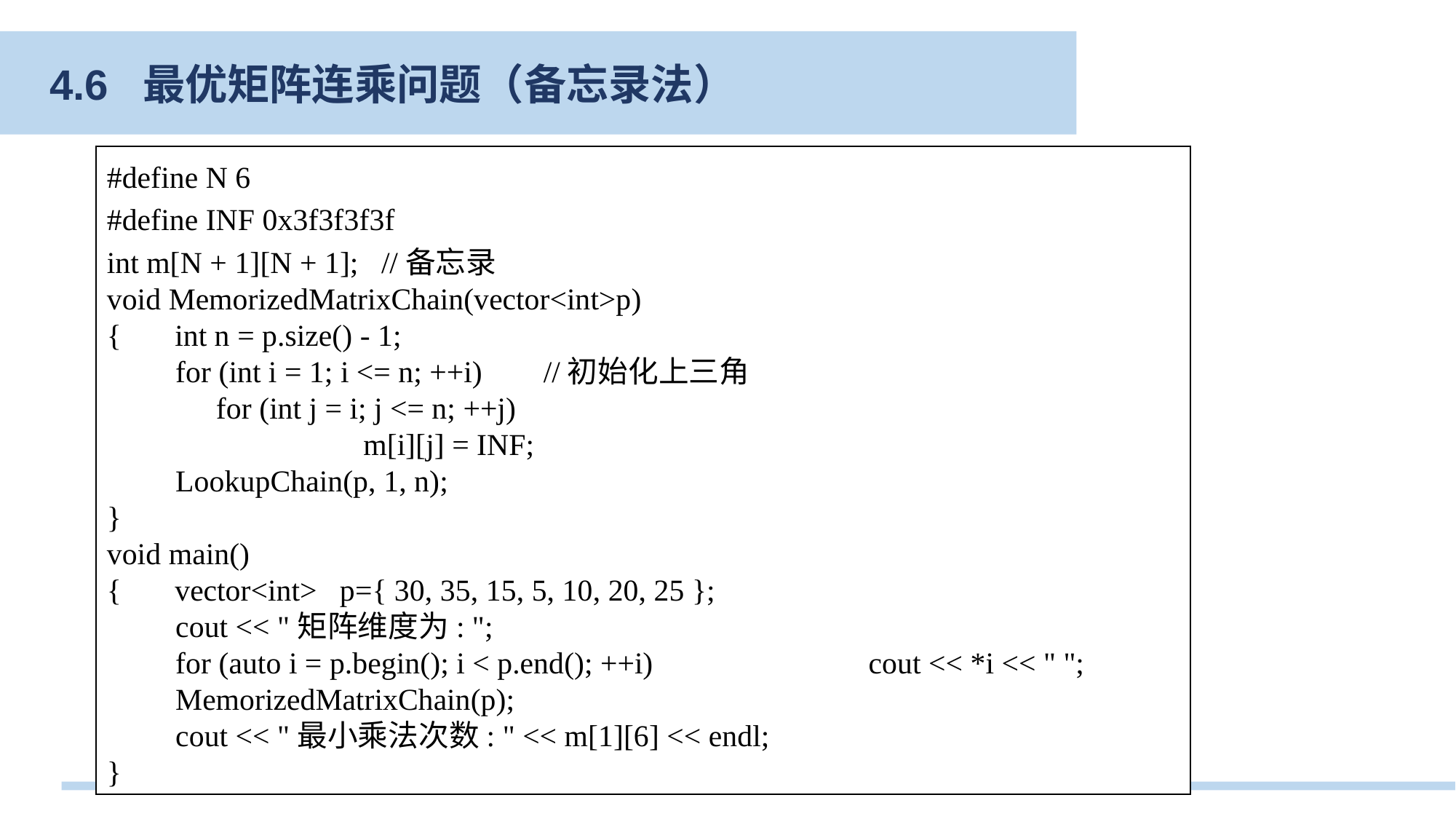

4.6  最优矩阵连乘问题（备忘录法）
#define N 6
#define INF 0x3f3f3f3f
int m[N + 1][N + 1];   //备忘录
void MemorizedMatrixChain(vector<int>p)
{       int n = p.size() - 1;
         for (int i = 1; i <= n; ++i)	//初始化上三角
          	for (int j = i; j <= n; ++j)
		     m[i][j] = INF;
         LookupChain(p, 1, n);
}
void main()
{       vector<int>   p={ 30, 35, 15, 5, 10, 20, 25 };
         cout << "矩阵维度为: ";
         for (auto i = p.begin(); i < p.end(); ++i)	              cout << *i << " ";
         MemorizedMatrixChain(p);
         cout << "最小乘法次数: " << m[1][6] << endl;
}